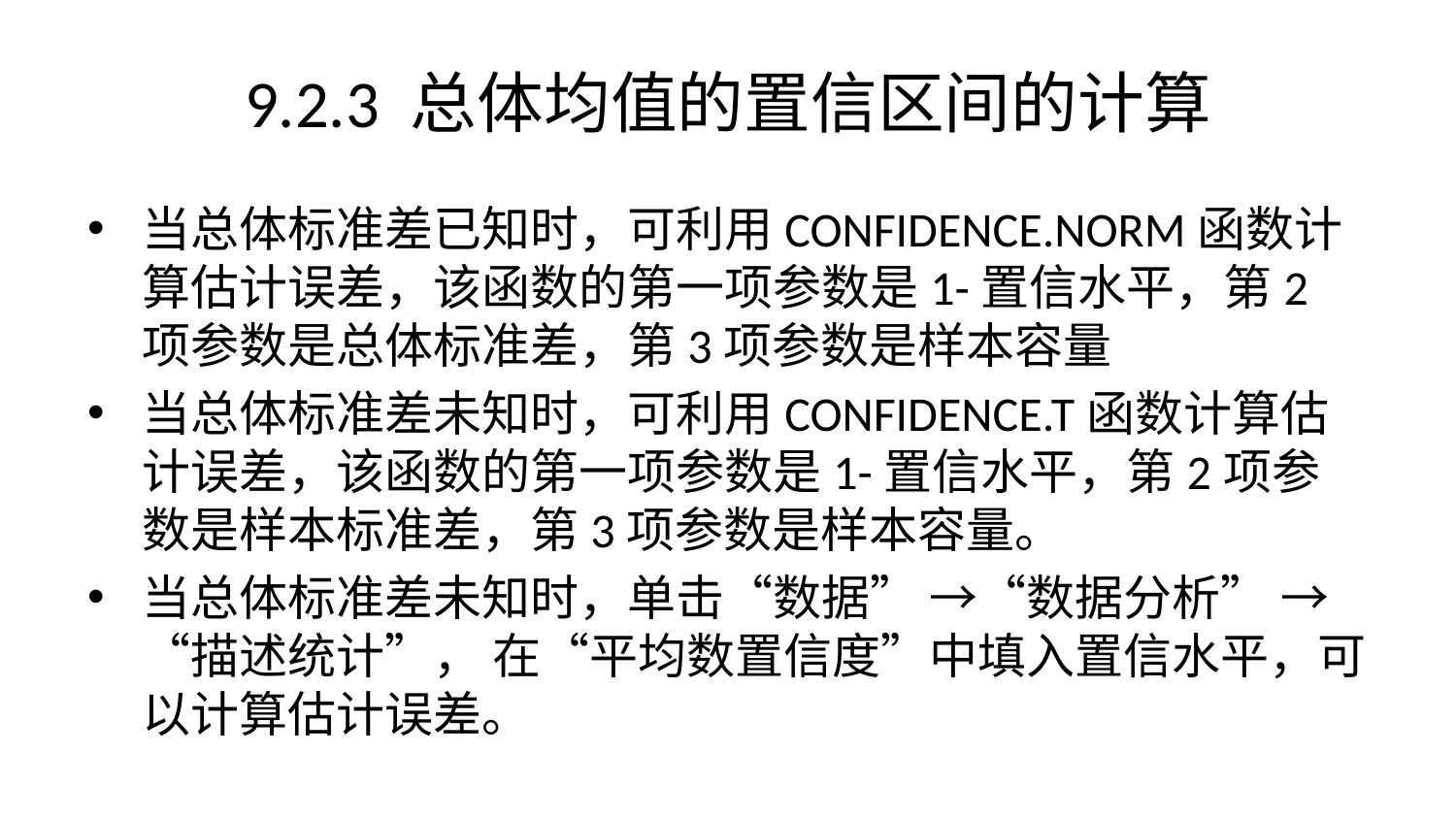

# 9.2.3 总体均值的置信区间的计算
当总体标准差已知时，可利用CONFIDENCE.NORM函数计算估计误差，该函数的第一项参数是1-置信水平，第2项参数是总体标准差，第3项参数是样本容量
当总体标准差未知时，可利用CONFIDENCE.T函数计算估计误差，该函数的第一项参数是1-置信水平，第2项参数是样本标准差，第3项参数是样本容量。
当总体标准差未知时，单击“数据” →“数据分析” →“描述统计”， 在“平均数置信度”中填入置信水平，可以计算估计误差。